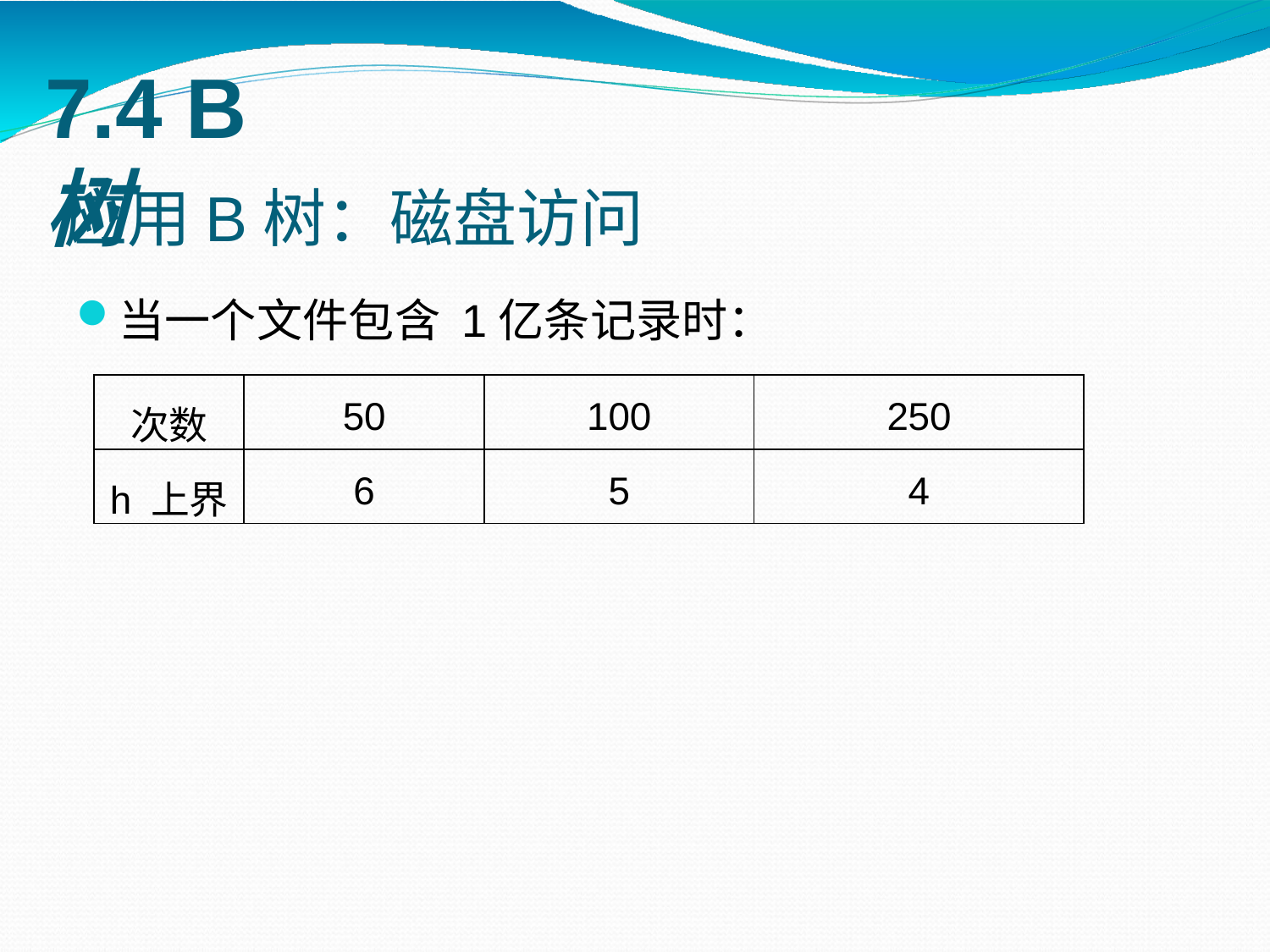

# 7.4 B树
应用B树：磁盘访问
当一个文件包含 1亿条记录时：
| 次数 | 50 | 100 | 250 |
| --- | --- | --- | --- |
| h 上界 | 6 | 5 | 4 |